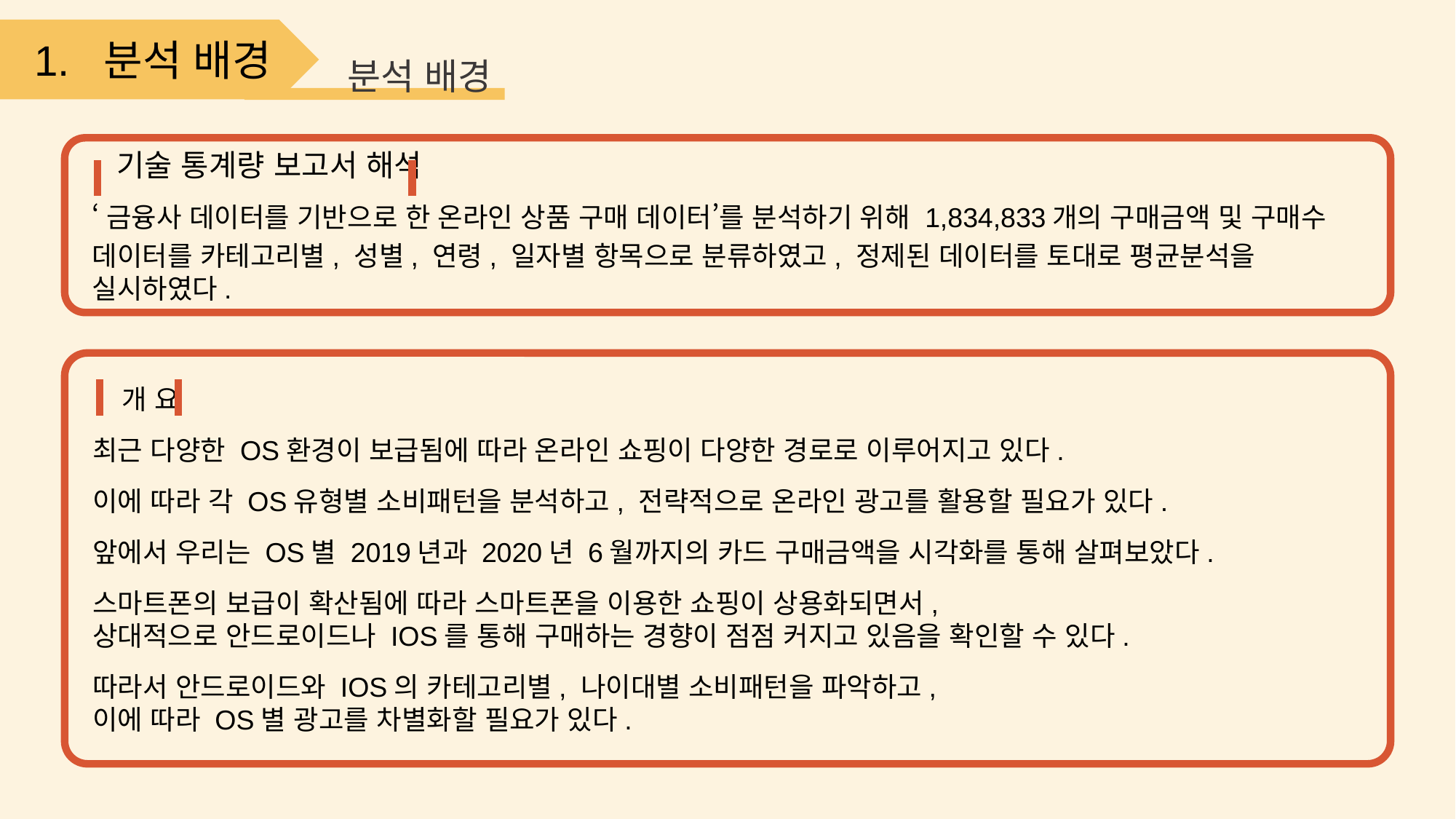

1.  분석 배경

분석 배경

  기술 통계량 보고서 해석

‘금융사 데이터를 기반으로 한 온라인 상품 구매 데이터’를 분석하기 위해 1,834,833개의 구매금액 및 구매수

데이터를 카테고리별, 성별, 연령, 일자별 항목으로 분류하였고, 정제된 데이터를 토대로 평균분석을 실시하였다.
   개 요

최근 다양한 OS환경이 보급됨에 따라 온라인 쇼핑이 다양한 경로로 이루어지고 있다.

이에 따라 각 OS유형별 소비패턴을 분석하고, 전략적으로 온라인 광고를 활용할 필요가 있다.

앞에서 우리는 OS별 2019년과 2020년 6월까지의 카드 구매금액을 시각화를 통해 살펴보았다.

스마트폰의 보급이 확산됨에 따라 스마트폰을 이용한 쇼핑이 상용화되면서,
상대적으로 안드로이드나 IOS를 통해 구매하는 경향이 점점 커지고 있음을 확인할 수 있다.

따라서 안드로이드와 IOS의 카테고리별, 나이대별 소비패턴을 파악하고,
이에 따라 OS별 광고를 차별화할 필요가 있다.